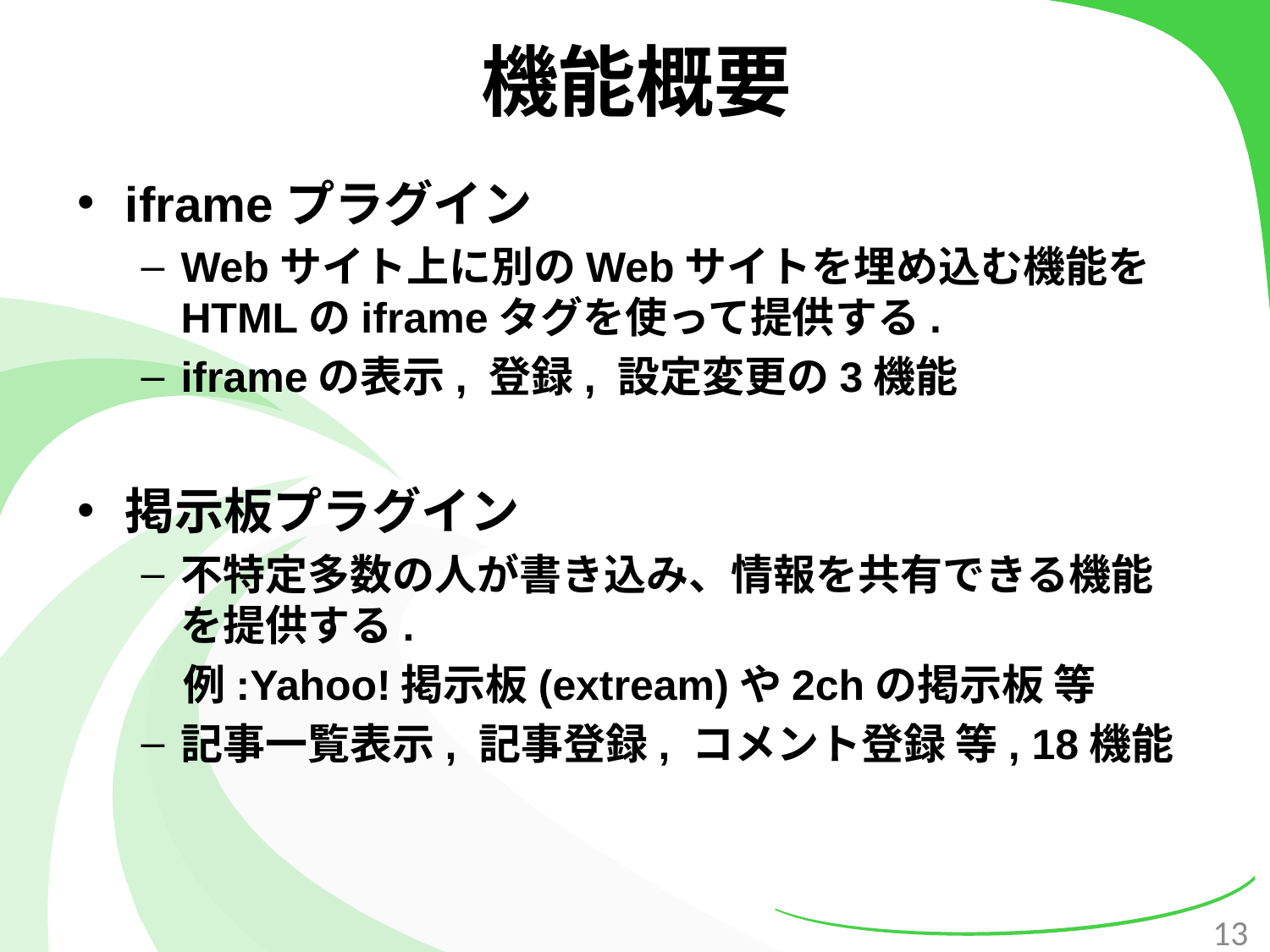

# 機能概要
iframeプラグイン
Webサイト上に別のWebサイトを埋め込む機能をHTMLのiframeタグを使って提供する.
iframeの表示, 登録, 設定変更の3機能

掲示板プラグイン
不特定多数の人が書き込み、情報を共有できる機能を提供する.
　例:Yahoo!掲示板(extream)や2chの掲示板 等
記事一覧表示, 記事登録, コメント登録 等, 18機能